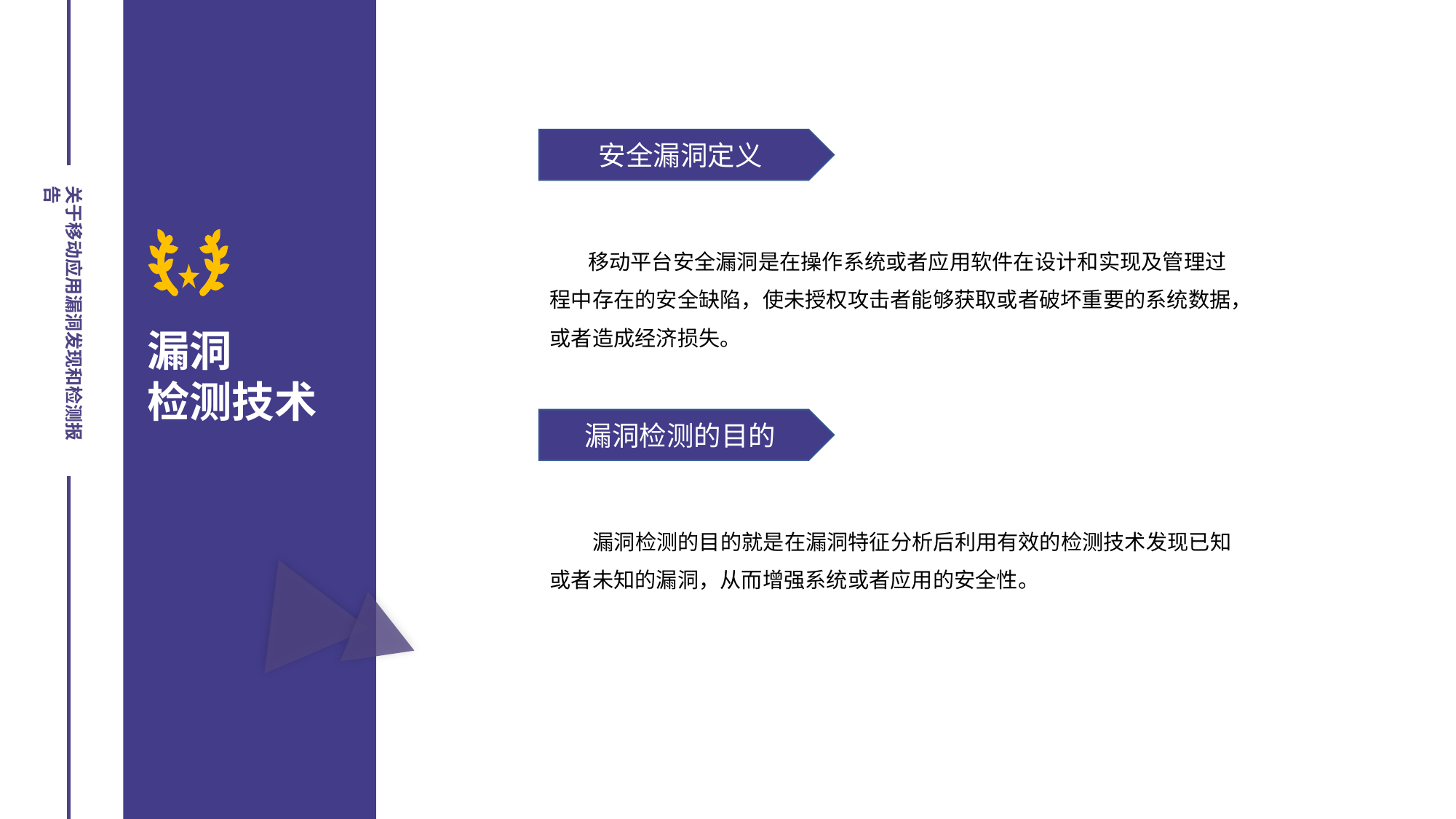

安全漏洞定义
       移动平台安全漏洞是在操作系统或者应用软件在设计和实现及管理过程中存在的安全缺陷，使未授权攻击者能够获取或者破坏重要的系统数据，或者造成经济损失。
22%
关于移动应用漏洞发现和检测报告

漏洞
检测技术
漏洞检测的目的
        漏洞检测的目的就是在漏洞特征分析后利用有效的检测技术发现已知或者未知的漏洞，从而增强系统或者应用的安全性。